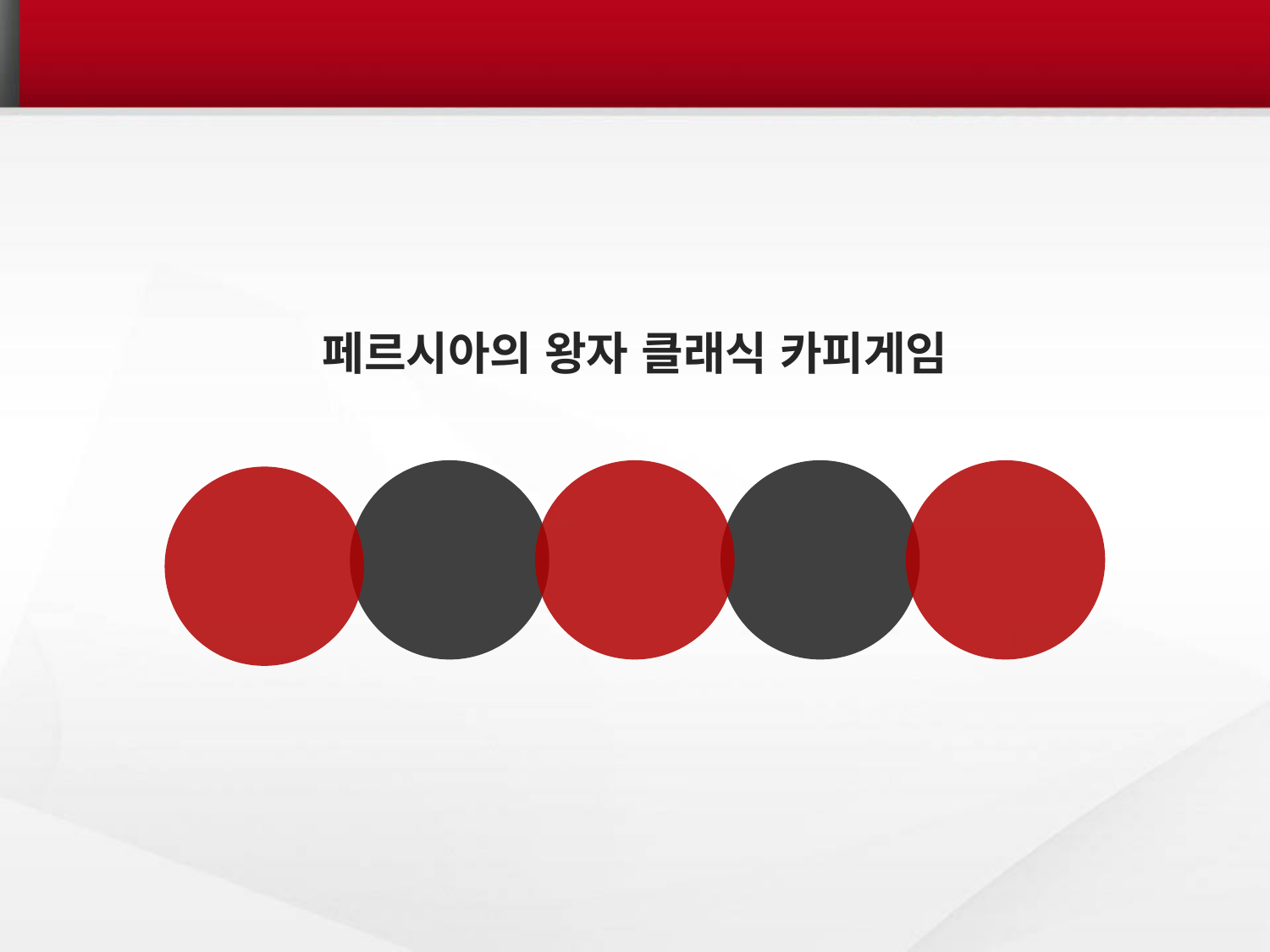

게임컨셉

페르시아의 왕자 클래식 카피게임
전투
던전 탐험
플랫포머
퍼즐
사실적인
움직임